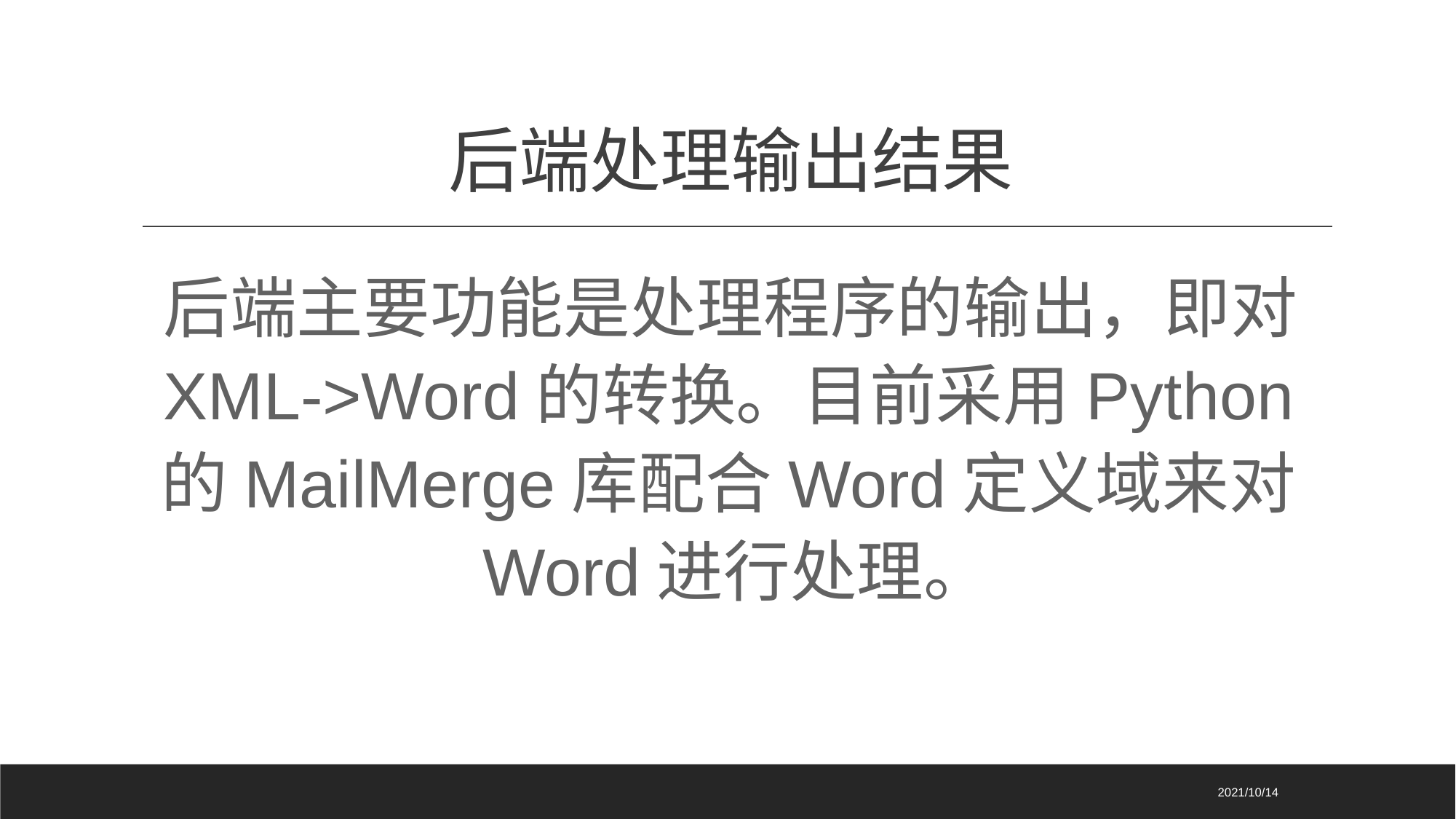

# 后端处理输出结果
后端主要功能是处理程序的输出，即对XML->Word的转换。目前采用Python的MailMerge库配合Word定义域来对Word进行处理。
2021/10/14